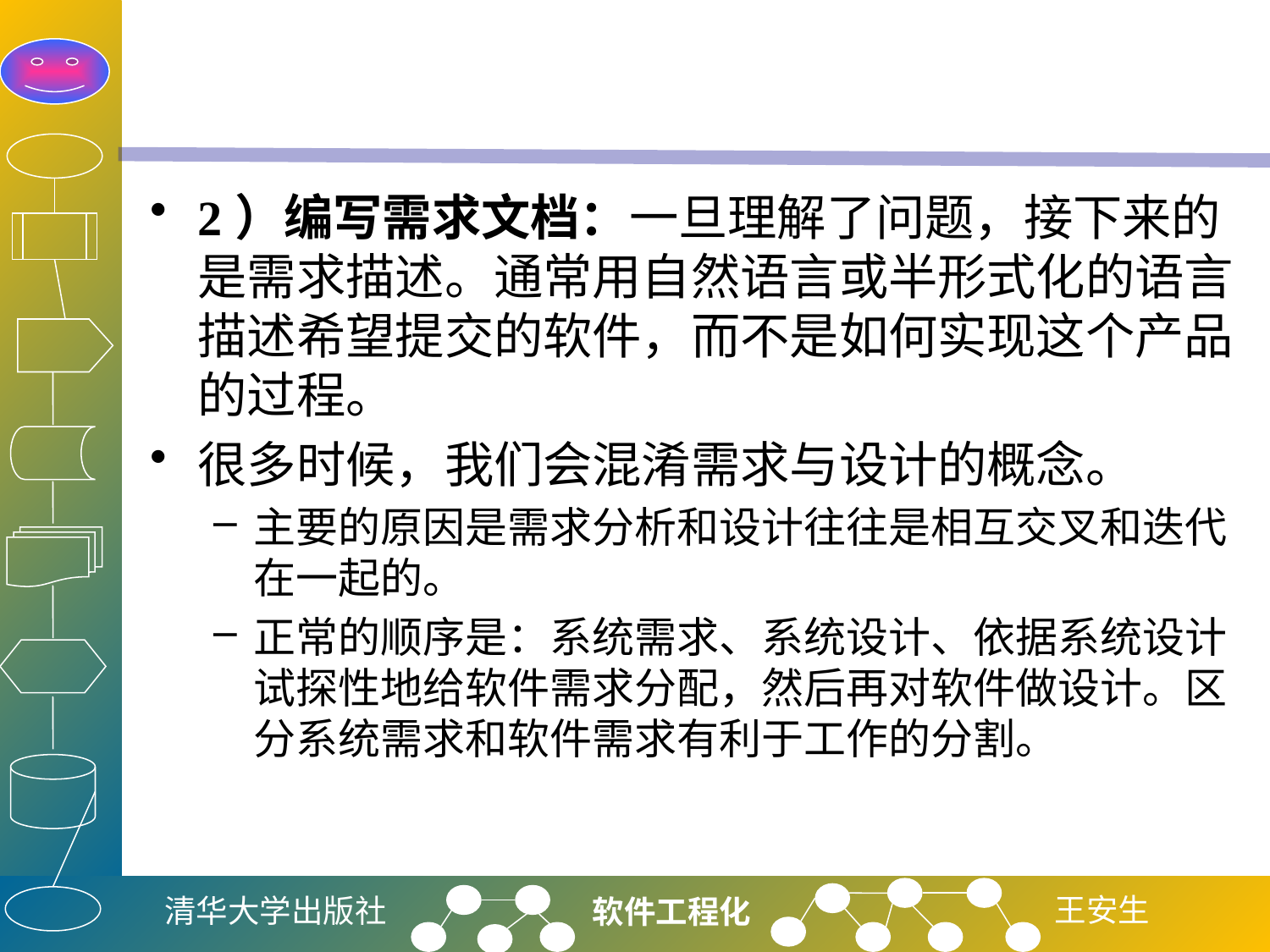

#
2）编写需求文档：一旦理解了问题，接下来的是需求描述。通常用自然语言或半形式化的语言描述希望提交的软件，而不是如何实现这个产品的过程。
很多时候，我们会混淆需求与设计的概念。
主要的原因是需求分析和设计往往是相互交叉和迭代在一起的。
正常的顺序是：系统需求、系统设计、依据系统设计试探性地给软件需求分配，然后再对软件做设计。区分系统需求和软件需求有利于工作的分割。